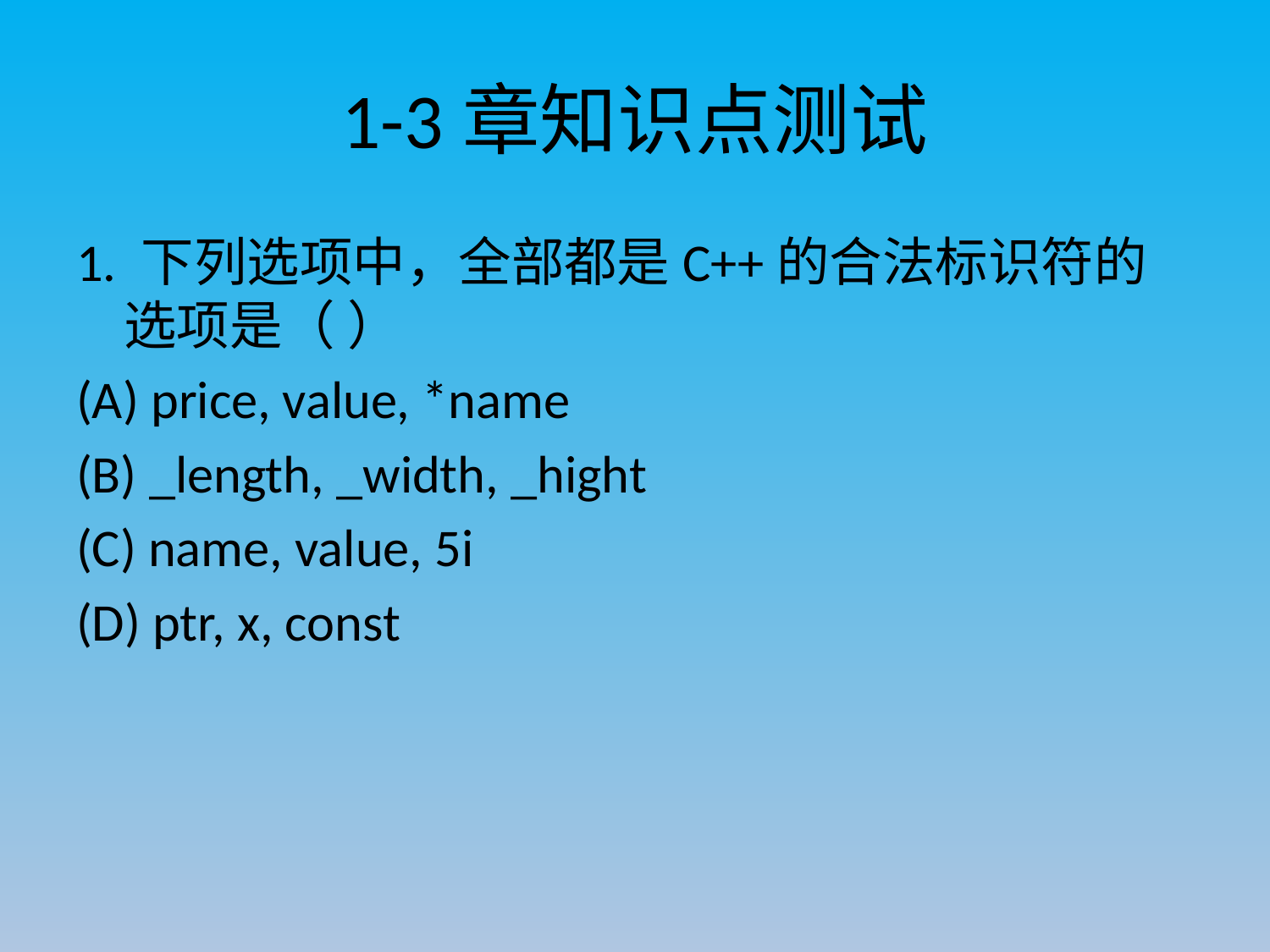

# 1-3章知识点测试
1. 下列选项中，全部都是C++的合法标识符的选项是（ ）
(A) price, value, *name
(B) _length, _width, _hight
(C) name, value, 5i
(D) ptr, x, const